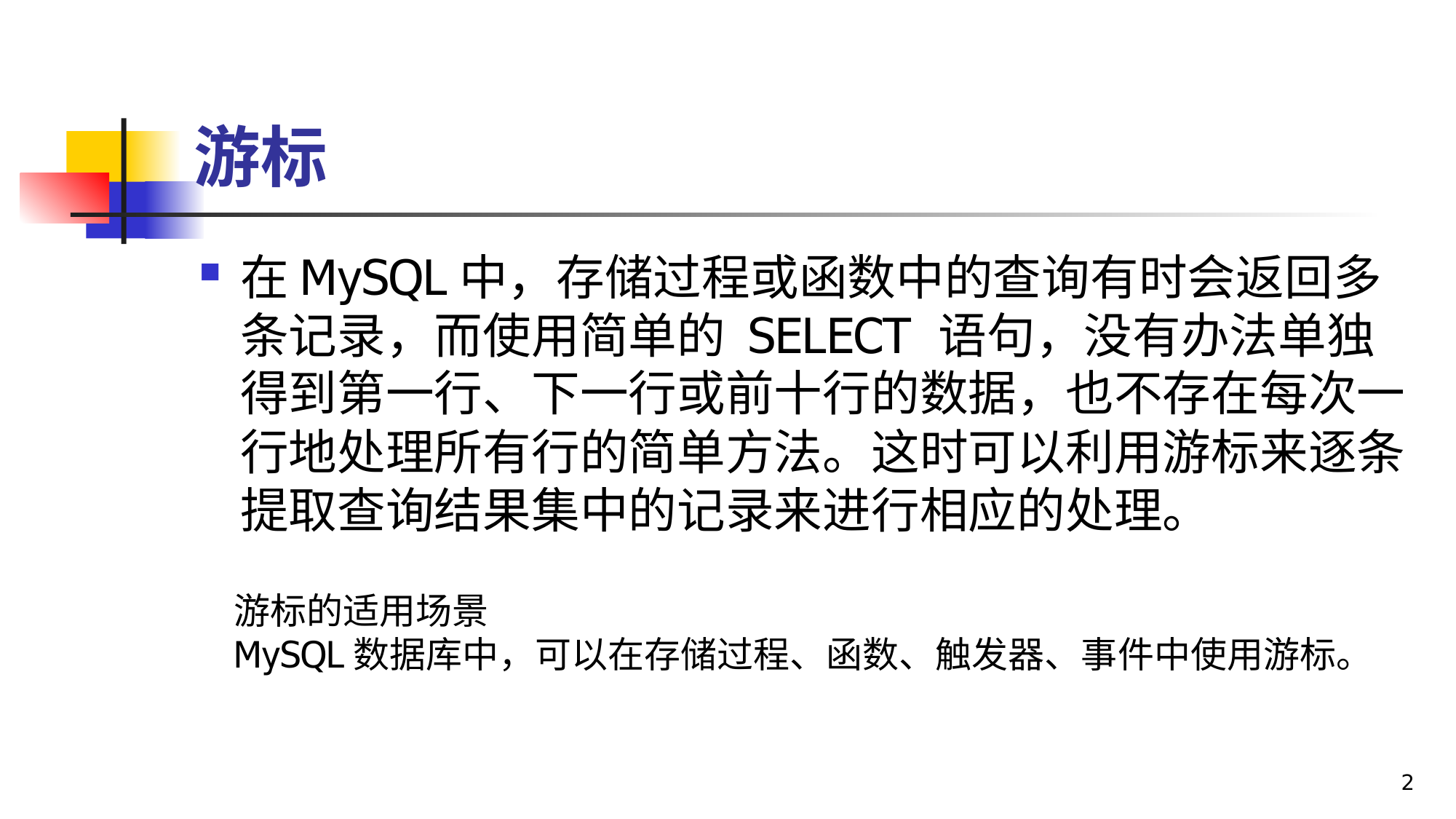

# 游标
在MySQL中，存储过程或函数中的查询有时会返回多条记录，而使用简单的 SELECT 语句，没有办法单独得到第一行、下一行或前十行的数据，也不存在每次一行地处理所有行的简单方法。这时可以利用游标来逐条提取查询结果集中的记录来进行相应的处理。
游标的适用场景
MySQL数据库中，可以在存储过程、函数、触发器、事件中使用游标。

2